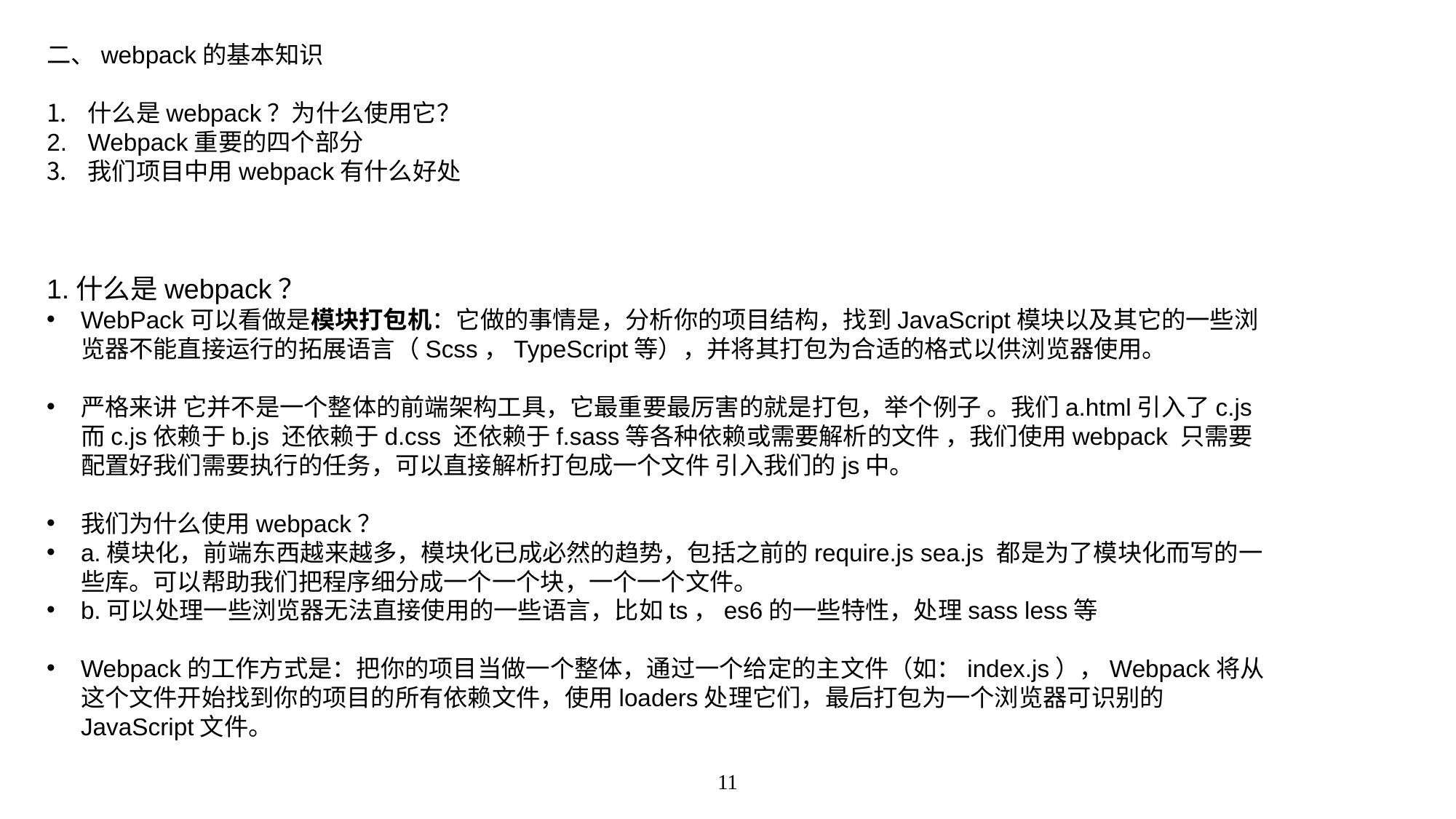

二、webpack的基本知识

什么是webpack？为什么使用它？
Webpack重要的四个部分
我们项目中用webpack有什么好处

1.什么是webpack？
WebPack可以看做是模块打包机：它做的事情是，分析你的项目结构，找到JavaScript模块以及其它的一些浏览器不能直接运行的拓展语言（Scss，TypeScript等），并将其打包为合适的格式以供浏览器使用。

严格来讲 它并不是一个整体的前端架构工具，它最重要最厉害的就是打包，举个例子 。我们a.html引入了c.js 而c.js依赖于b.js 还依赖于d.css 还依赖于f.sass等各种依赖或需要解析的文件 ，我们使用webpack 只需要配置好我们需要执行的任务，可以直接解析打包成一个文件 引入我们的js中。

我们为什么使用webpack？
a.模块化，前端东西越来越多，模块化已成必然的趋势，包括之前的require.js sea.js 都是为了模块化而写的一些库。可以帮助我们把程序细分成一个一个块，一个一个文件。
b.可以处理一些浏览器无法直接使用的一些语言，比如ts，es6的一些特性，处理sass less等

Webpack的工作方式是：把你的项目当做一个整体，通过一个给定的主文件（如：index.js），Webpack将从这个文件开始找到你的项目的所有依赖文件，使用loaders处理它们，最后打包为一个浏览器可识别的JavaScript文件。
11